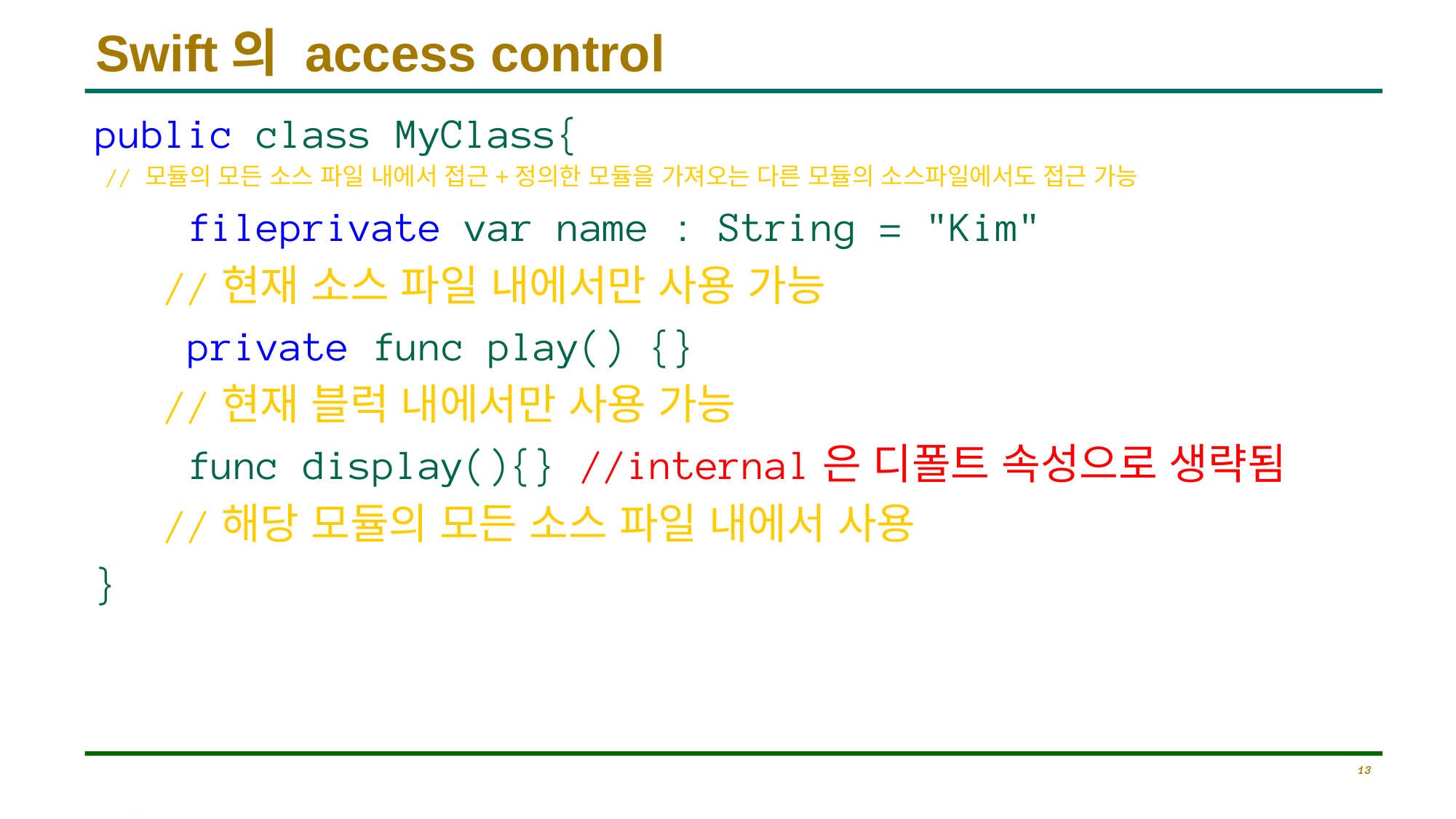

# Swift의 access control
public class MyClass{
 // 모듈의 모든 소스 파일 내에서 접근+정의한 모듈을 가져오는 다른 모듈의 소스파일에서도 접근 가능
    fileprivate var name : String = "Kim"
   //현재 소스 파일 내에서만 사용 가능
    private func play() {}
   //현재 블럭 내에서만 사용 가능
    func display(){} //internal은 디폴트 속성으로 생략됨
   //해당 모듈의 모든 소스 파일 내에서 사용
}